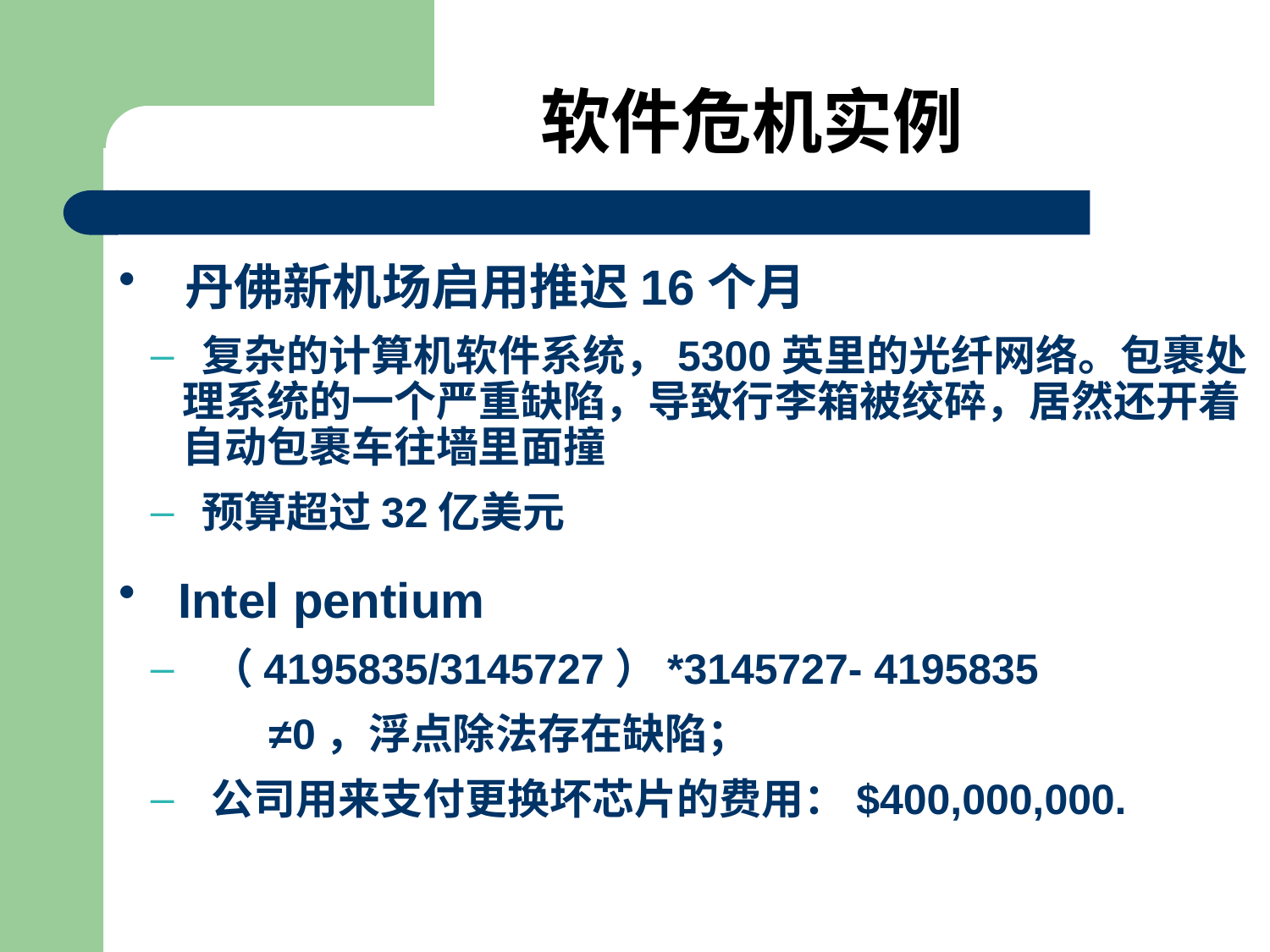

# 软件危机实例
  丹佛新机场启用推迟16个月
 复杂的计算机软件系统，5300英里的光纤网络。包裹处理系统的一个严重缺陷，导致行李箱被绞碎，居然还开着自动包裹车往墙里面撞
 预算超过32亿美元
  Intel pentium
  （4195835/3145727）*3145727- 4195835
          ≠0，浮点除法存在缺陷；
  公司用来支付更换坏芯片的费用：$400,000,000.

23